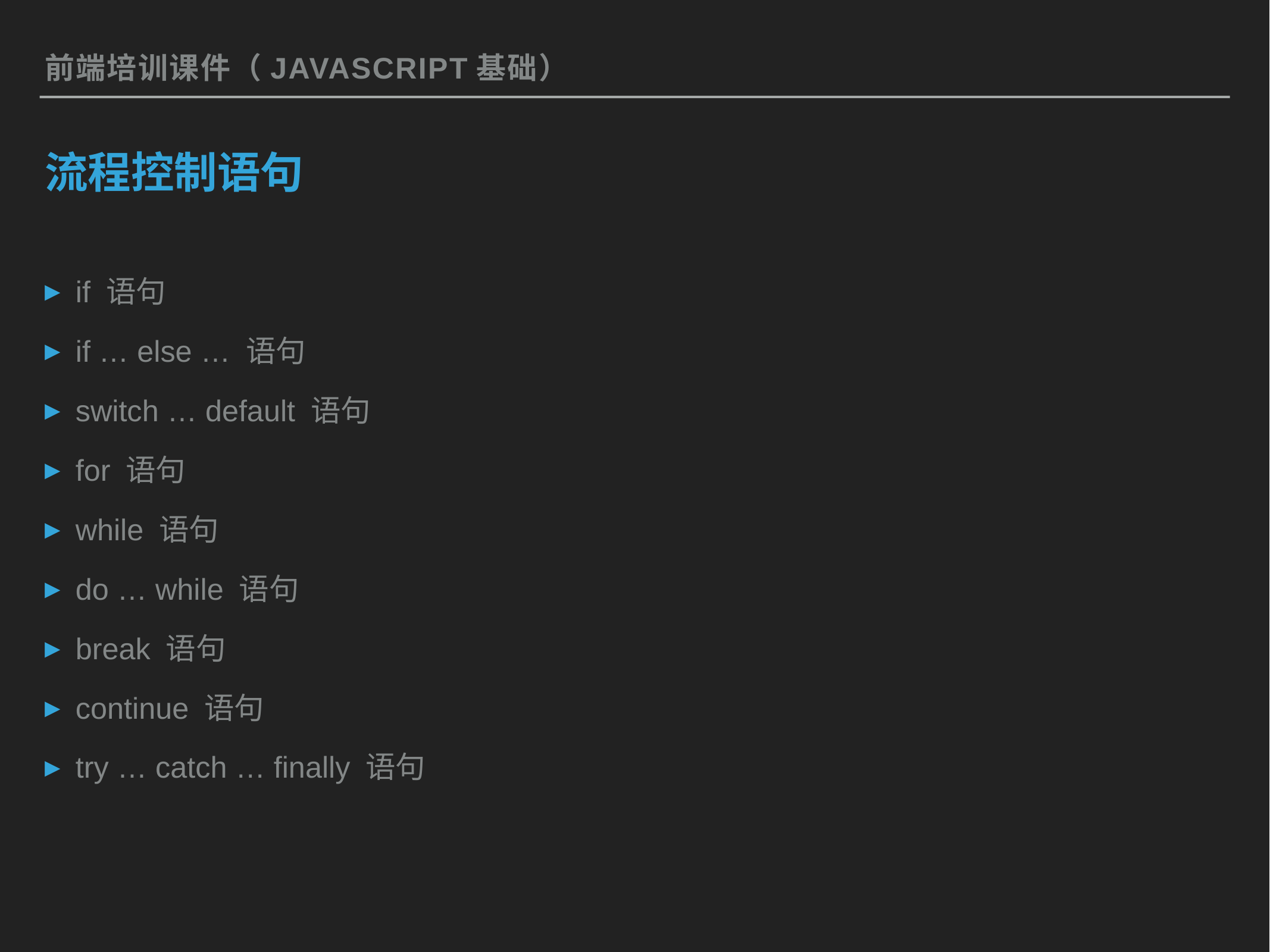

前端培训课件（JavaScript基础）
# 流程控制语句
if 语句
if … else … 语句
switch … default 语句
for 语句
while 语句
do … while 语句
break 语句
continue 语句
try … catch … finally 语句